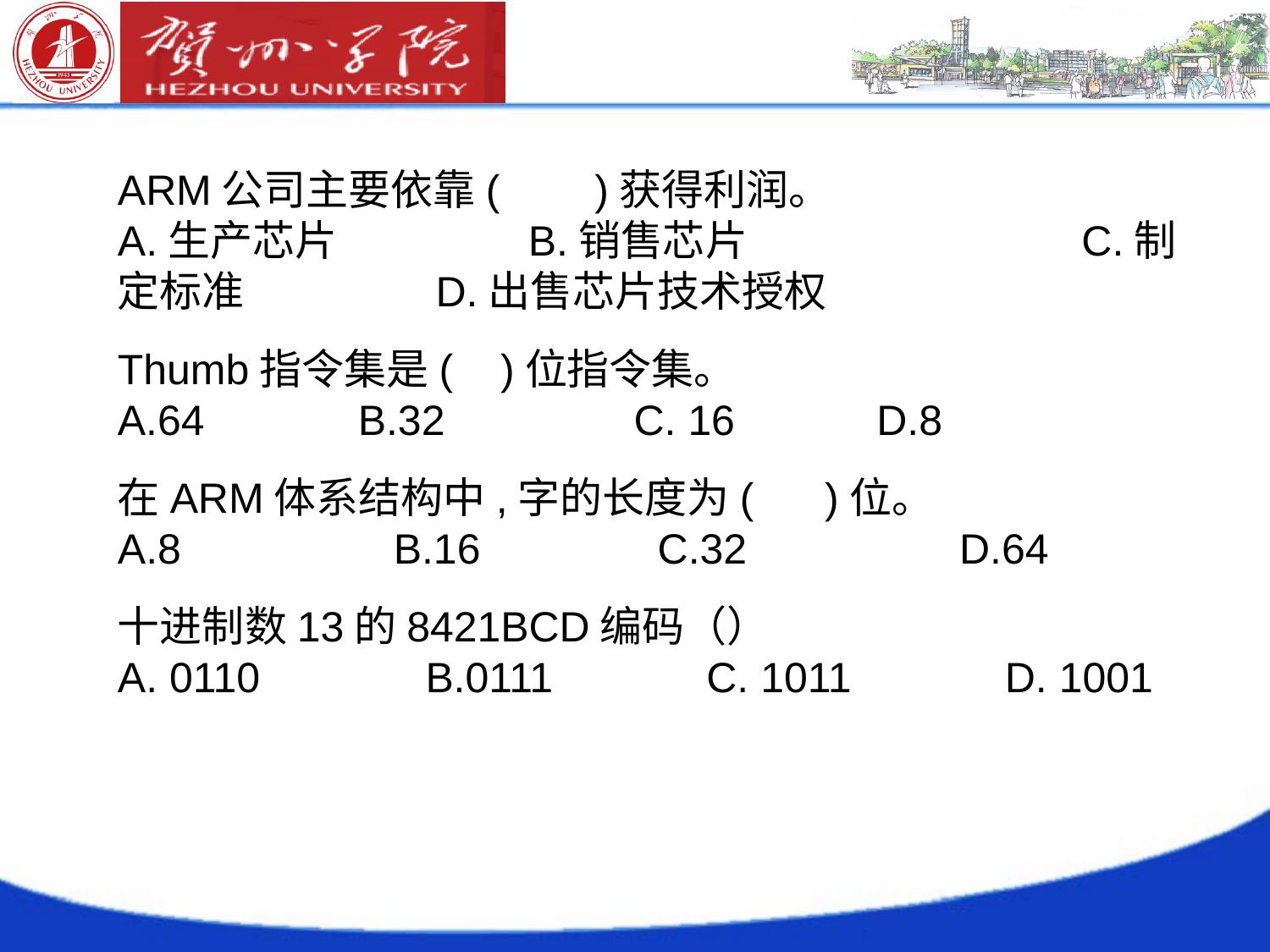

ARM公司主要依靠(        )获得利润。
A.生产芯片                   B.销售芯片                                  C.制定标准                   D.出售芯片技术授权
Thumb指令集是(    )位指令集。
A.64             B.32                C. 16            D.8
在ARM体系结构中,字的长度为(      )位。
A.8                  B.16               C.32                  D.64
十进制数13的8421BCD编码（）
A. 0110              B.0111             C. 1011             D. 1001